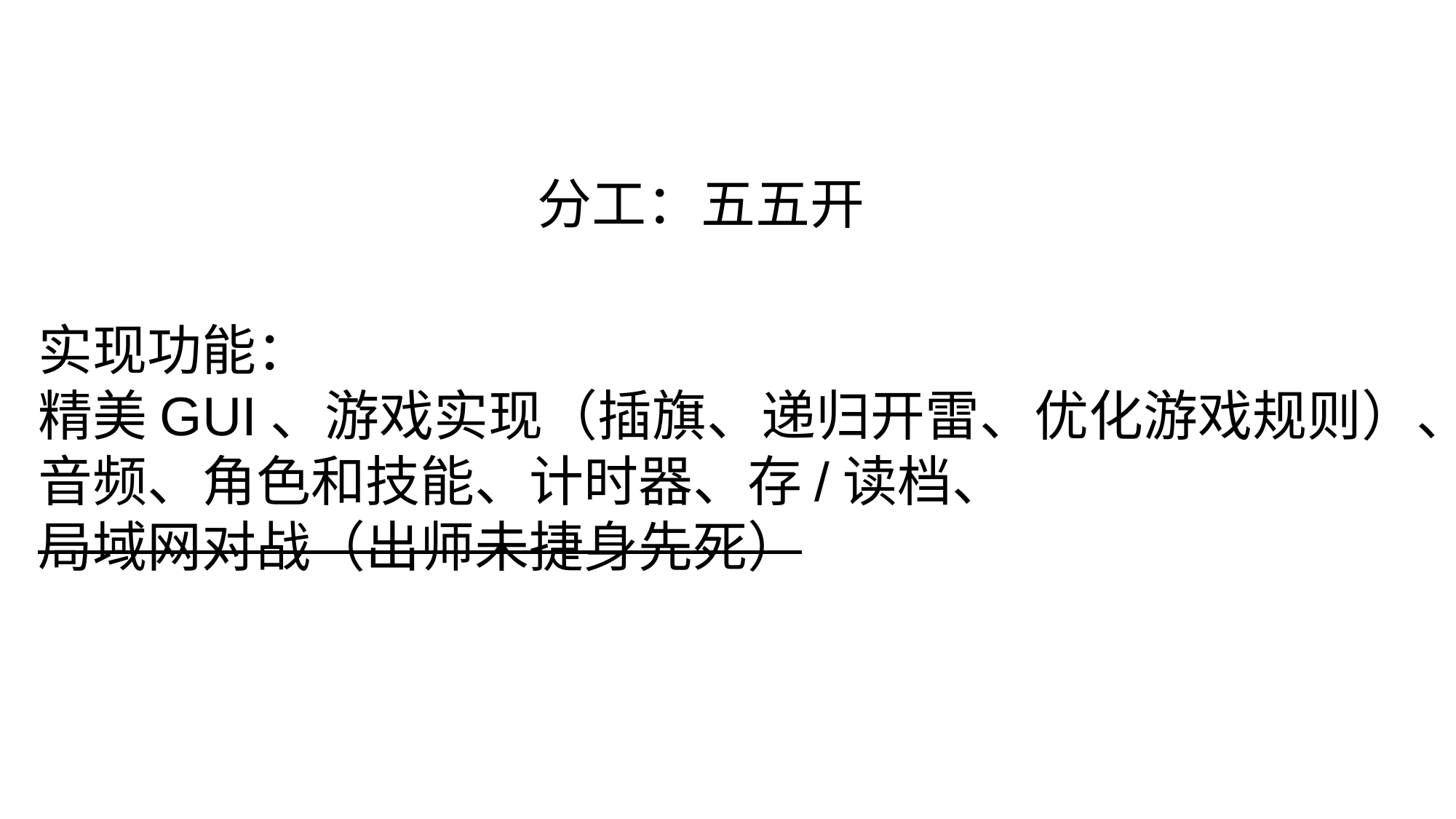

分工：五五开
实现功能：
精美GUI、游戏实现（插旗、递归开雷、优化游戏规则）、
音频、角色和技能、计时器、存/读档、
局域网对战（出师未捷身先死）